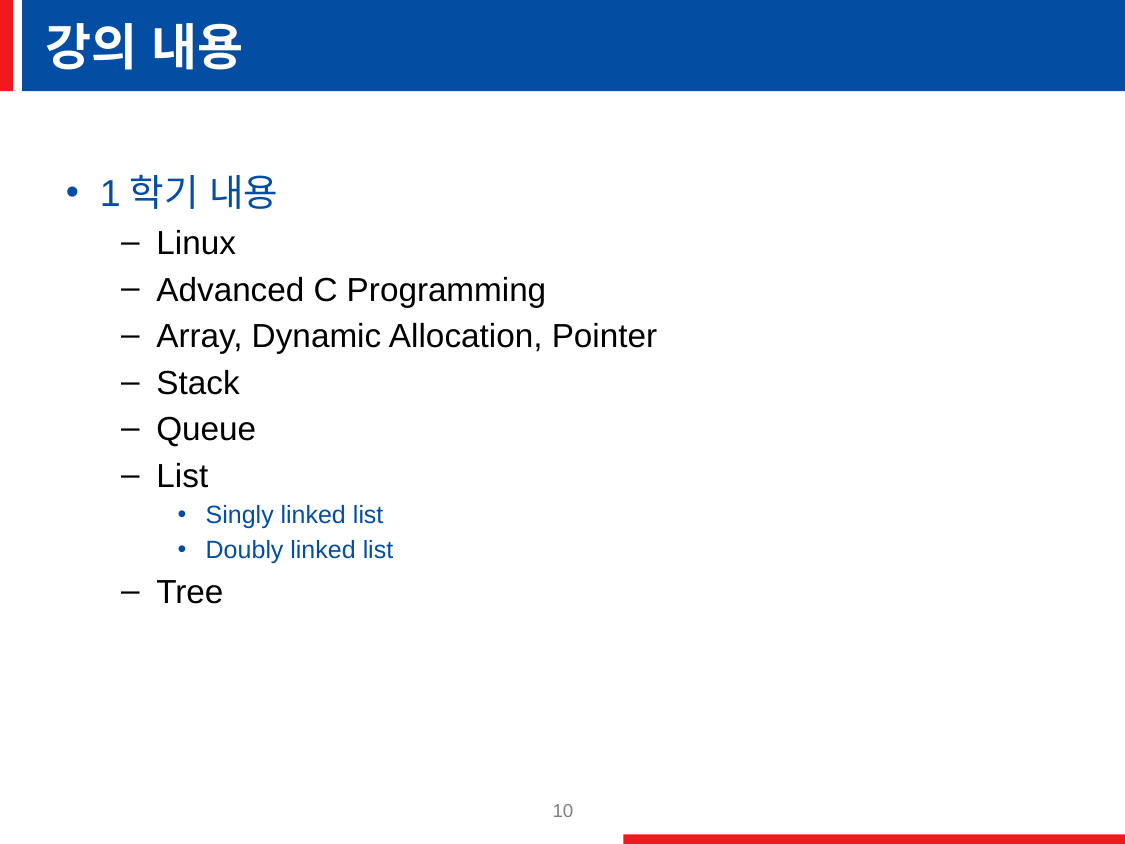

# 강의 내용
1학기 내용
Linux
Advanced C Programming
Array, Dynamic Allocation, Pointer
Stack
Queue
List
Singly linked list
Doubly linked list
Tree